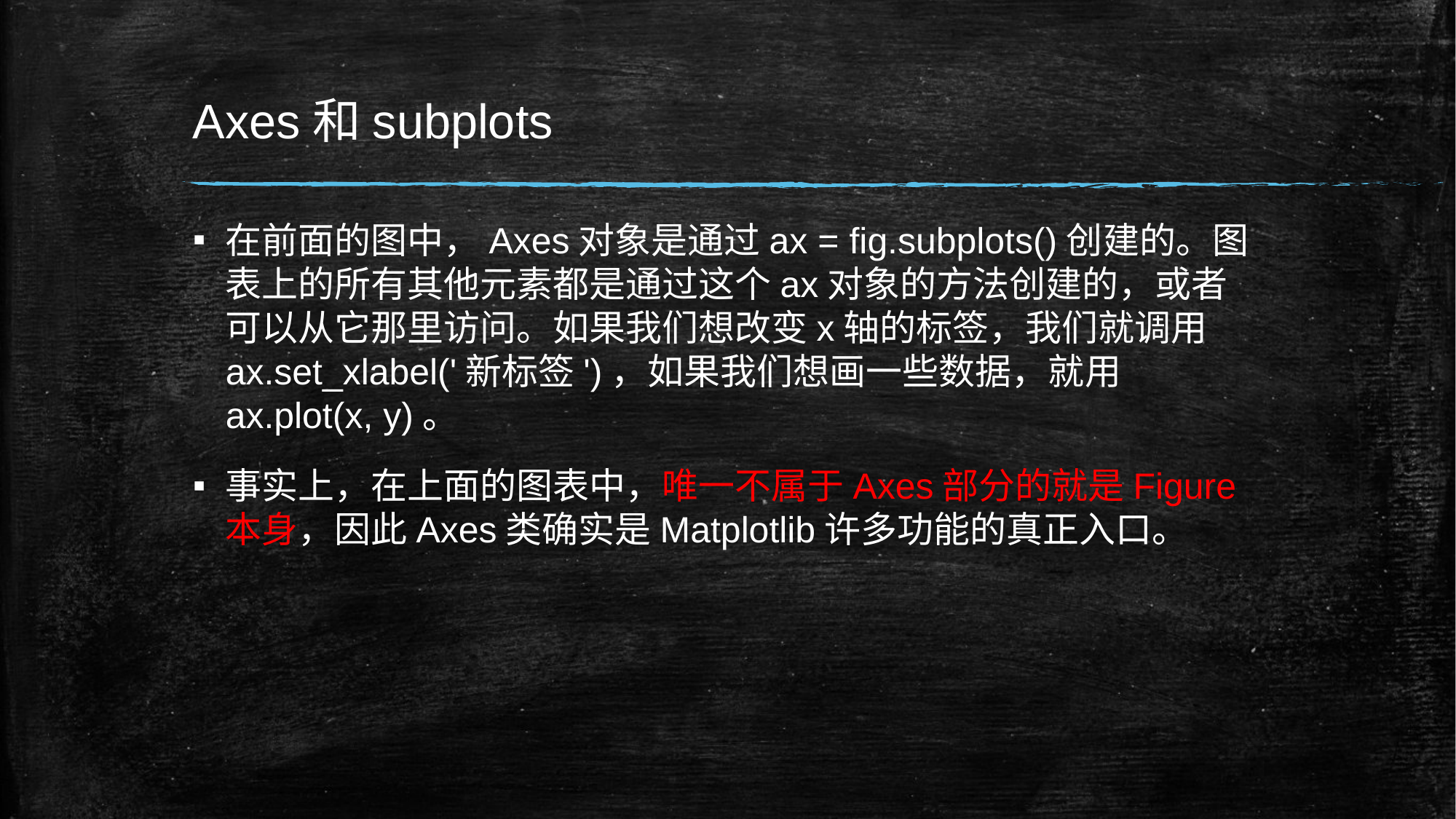

# Axes和subplots
在前面的图中，Axes对象是通过ax = fig.subplots()创建的。图表上的所有其他元素都是通过这个ax对象的方法创建的，或者可以从它那里访问。如果我们想改变x轴的标签，我们就调用ax.set_xlabel('新标签')，如果我们想画一些数据，就用ax.plot(x, y)。
事实上，在上面的图表中，唯一不属于Axes部分的就是Figure本身，因此Axes类确实是Matplotlib许多功能的真正入口。